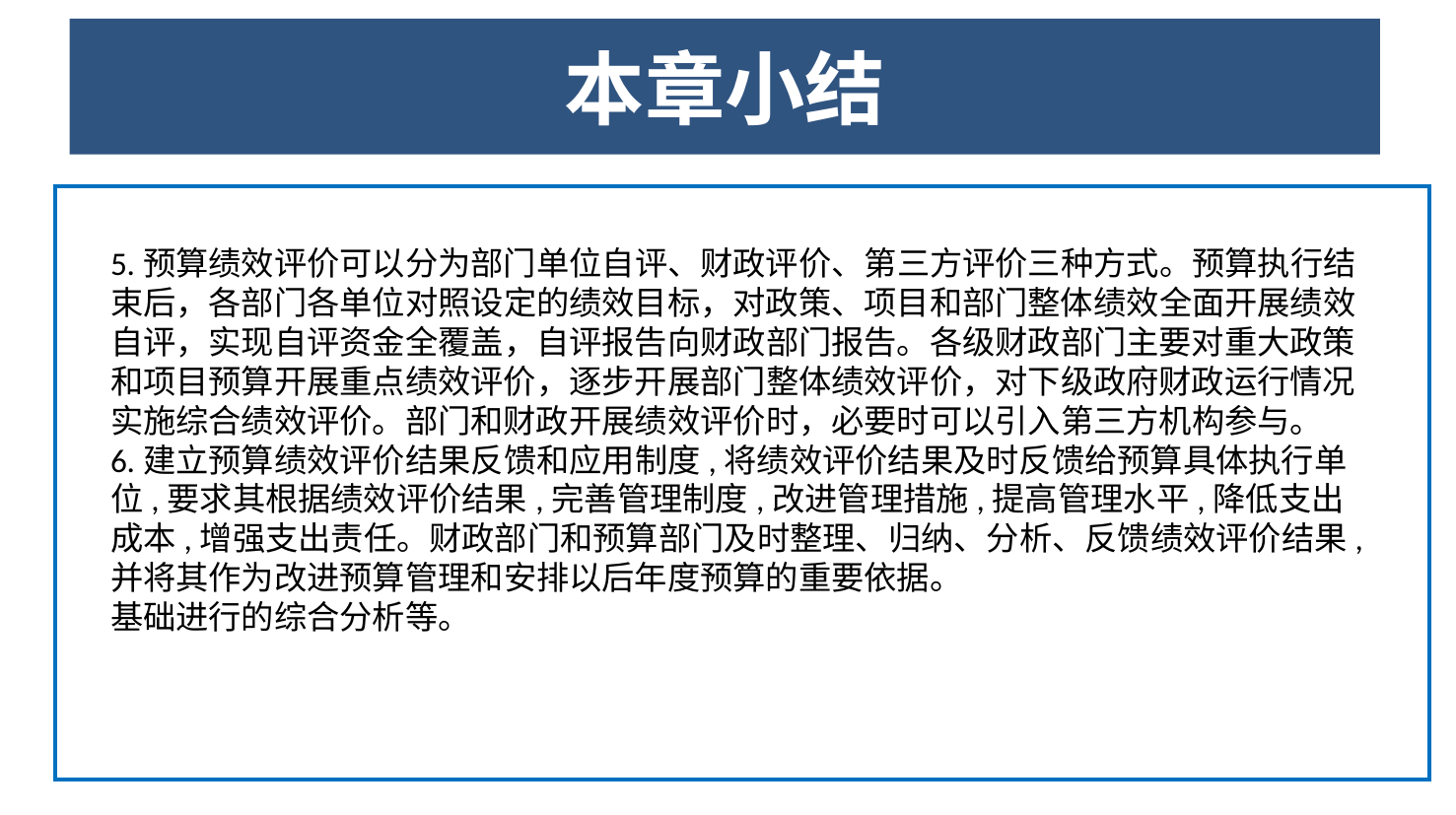

单击添加标题
本章小结

02
03
04
5.预算绩效评价可以分为部门单位自评、财政评价、第三方评价三种方式。预算执行结束后，各部门各单位对照设定的绩效目标，对政策、项目和部门整体绩效全面开展绩效自评，实现自评资金全覆盖，自评报告向财政部门报告。各级财政部门主要对重大政策和项目预算开展重点绩效评价，逐步开展部门整体绩效评价，对下级政府财政运行情况实施综合绩效评价。部门和财政开展绩效评价时，必要时可以引入第三方机构参与。
6.建立预算绩效评价结果反馈和应用制度,将绩效评价结果及时反馈给预算具体执行单位,要求其根据绩效评价结果,完善管理制度,改进管理措施,提高管理水平,降低支出成本,增强支出责任。财政部门和预算部门及时整理、归纳、分析、反馈绩效评价结果,并将其作为改进预算管理和安排以后年度预算的重要依据。
基础进行的综合分析等。